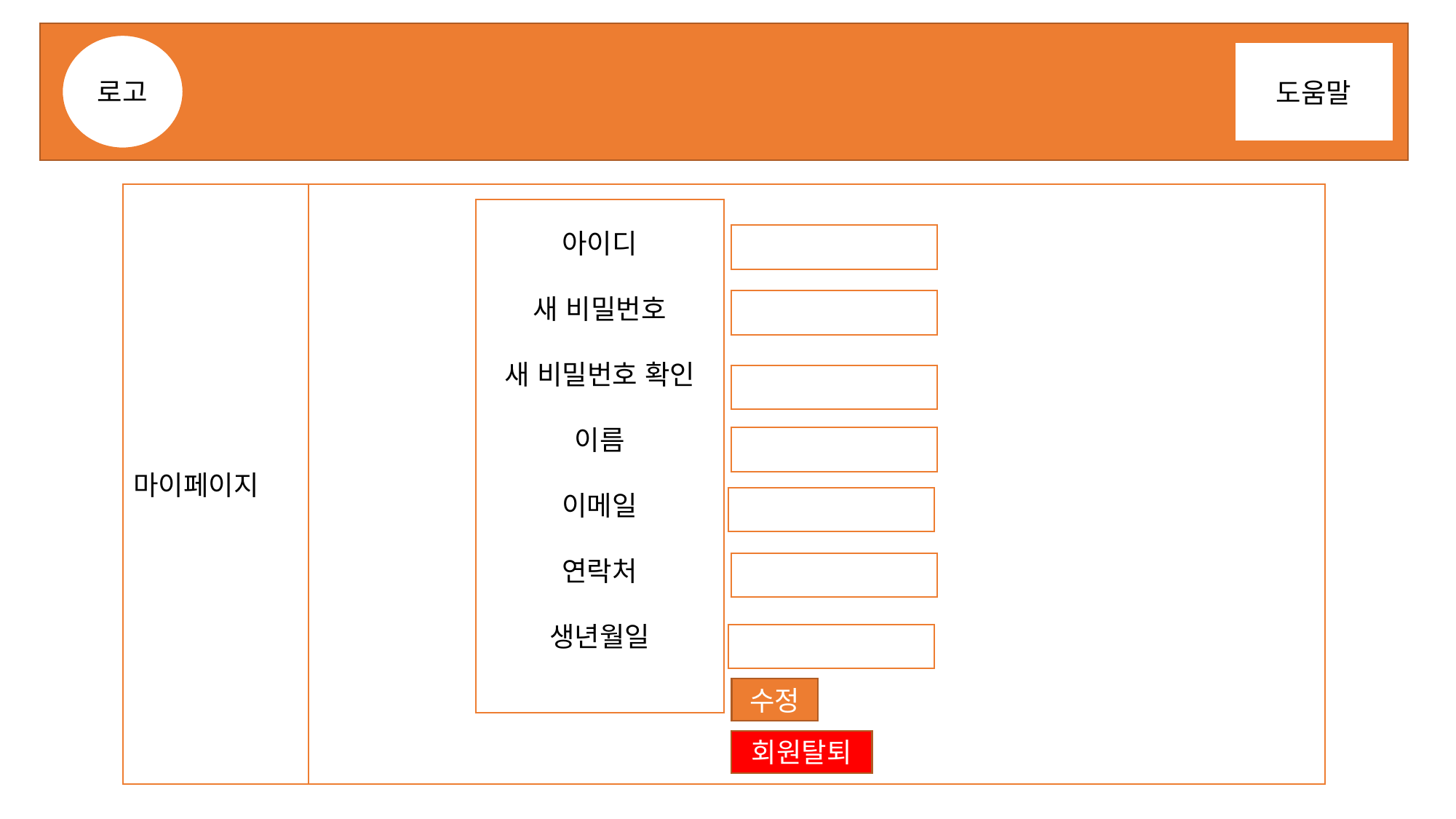

로고
도움말
마이페이지

아이디

새 비밀번호

새 비밀번호 확인

이름

이메일

연락처

생년월일

수정
회원탈퇴